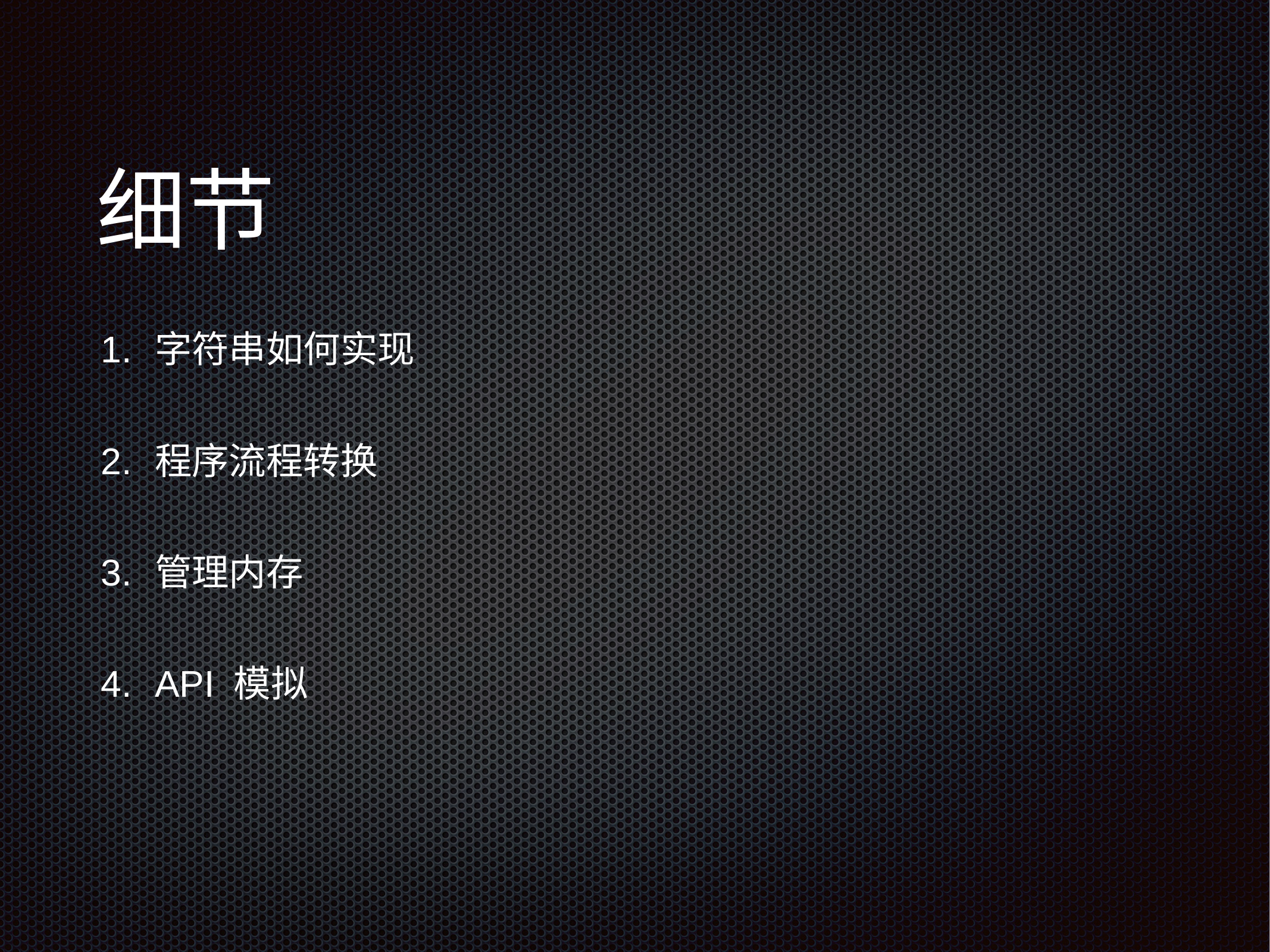

# 细节
字符串如何实现
程序流程转换
管理内存
API 模拟